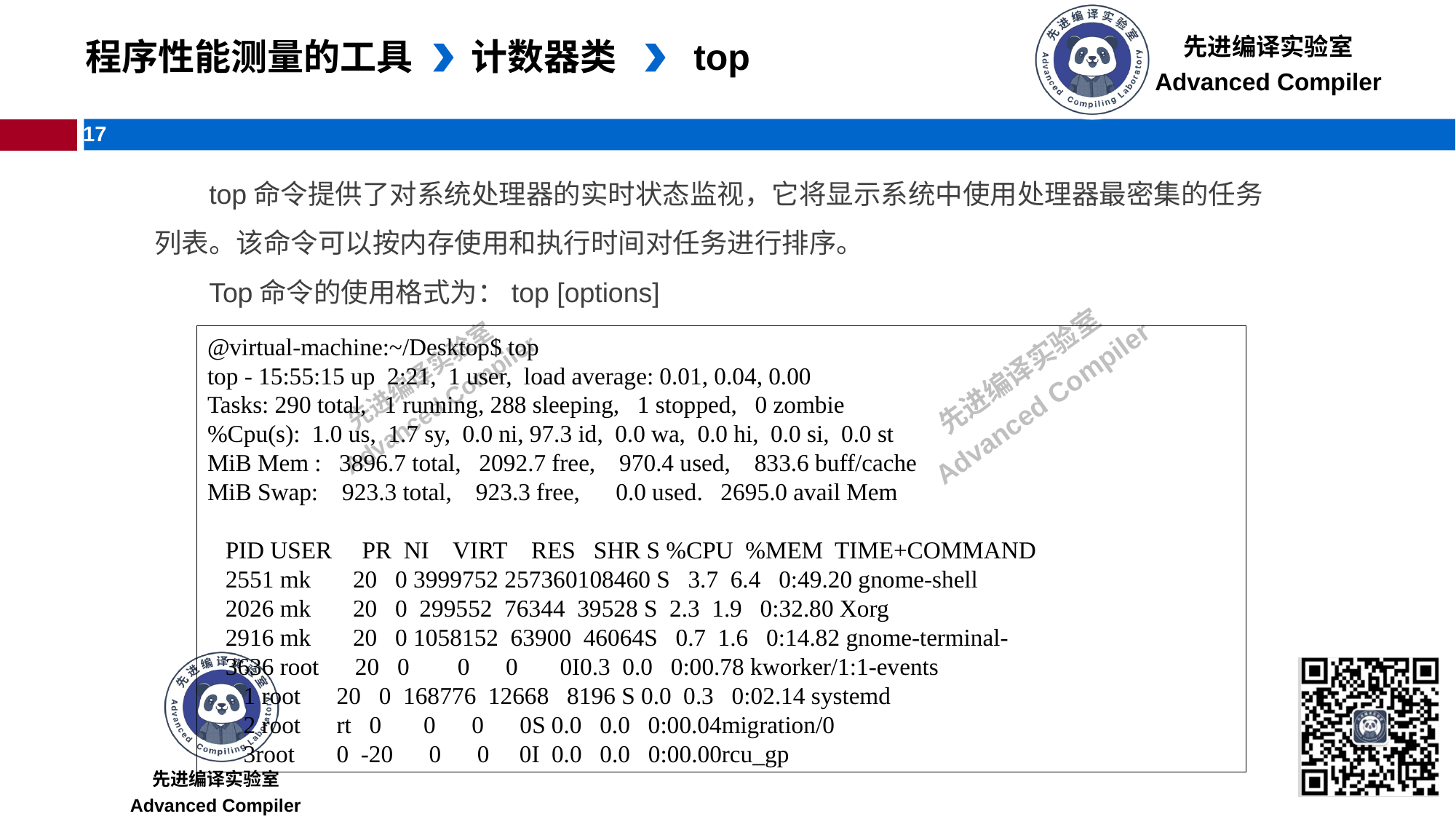

程序性能测量的工具
计数器类
top

top命令提供了对系统处理器的实时状态监视，它将显示系统中使用处理器最密集的任务列表。该命令可以按内存使用和执行时间对任务进行排序。
Top命令的使用格式为：top [options]

@virtual-machine:~/Desktop$ top
top - 15:55:15 up  2:21,  1 user,  load average: 0.01, 0.04, 0.00
Tasks: 290 total,   1 running, 288 sleeping,   1 stopped,   0 zombie
%Cpu(s):  1.0 us,  1.7 sy,  0.0 ni, 97.3 id,  0.0 wa,  0.0 hi,  0.0 si,  0.0 st
MiB Mem :   3896.7 total,   2092.7 free,    970.4 used,    833.6 buff/cache
MiB Swap:    923.3 total,    923.3 free,      0.0 used.   2695.0 avail Mem

   PID USER     PR  NI    VIRT    RES   SHR S %CPU  %MEM  TIME+COMMAND
   2551 mk       20   0 3999752 257360108460 S   3.7  6.4   0:49.20 gnome-shell
   2026 mk       20   0  299552  76344  39528 S  2.3  1.9   0:32.80 Xorg
   2916 mk       20   0 1058152  63900  46064S   0.7  1.6   0:14.82 gnome-terminal-
   3636 root      20   0        0      0       0I0.3  0.0   0:00.78 kworker/1:1-events
      1 root      20   0  168776  12668   8196 S 0.0  0.3   0:02.14 systemd
      2 root      rt   0       0      0      0S 0.0   0.0   0:00.04migration/0
      3root       0  -20      0      0     0I  0.0   0.0   0:00.00rcu_gp